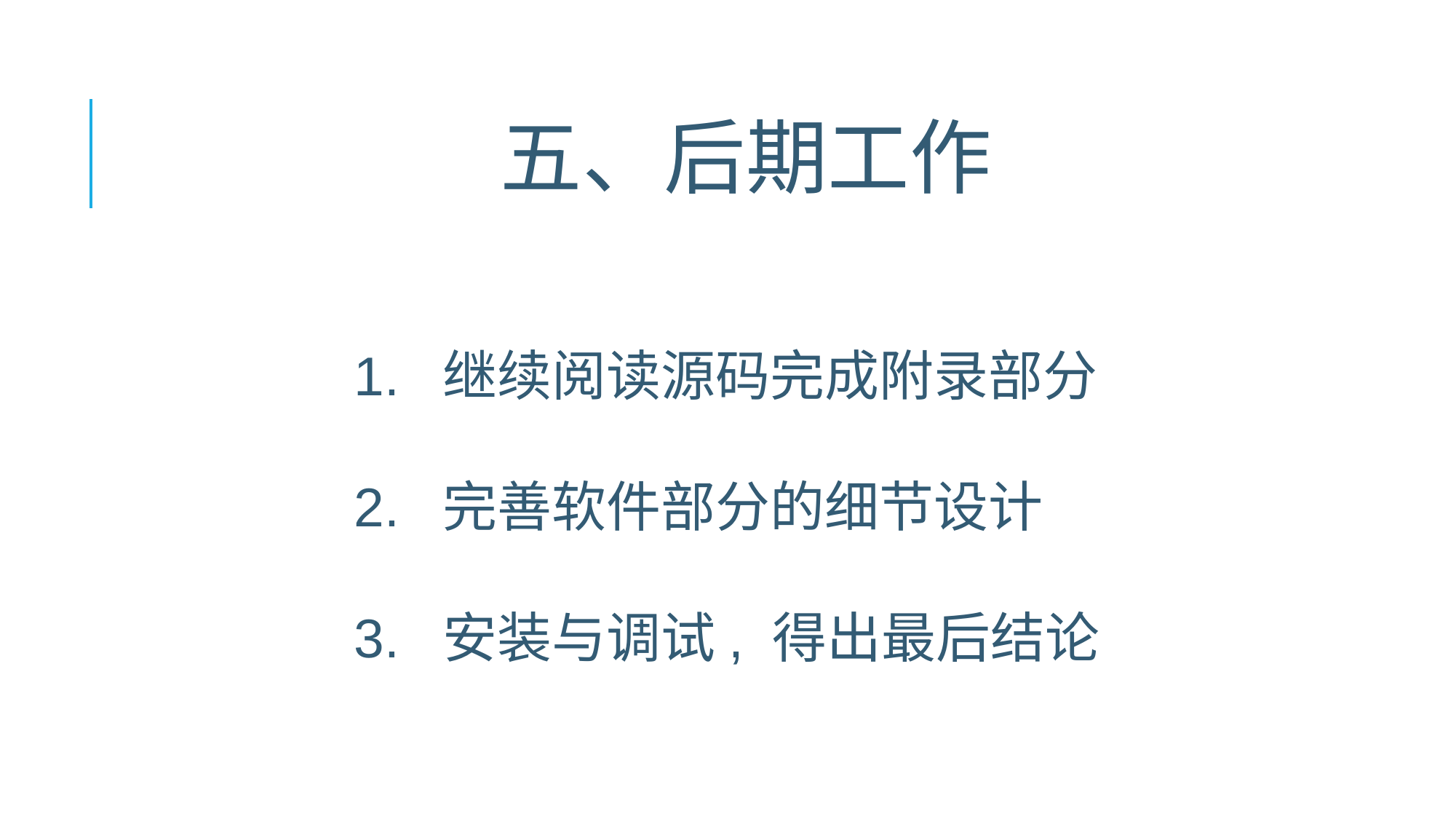

五、后期工作
继续阅读源码完成附录部分
完善软件部分的细节设计
安装与调试, 得出最后结论